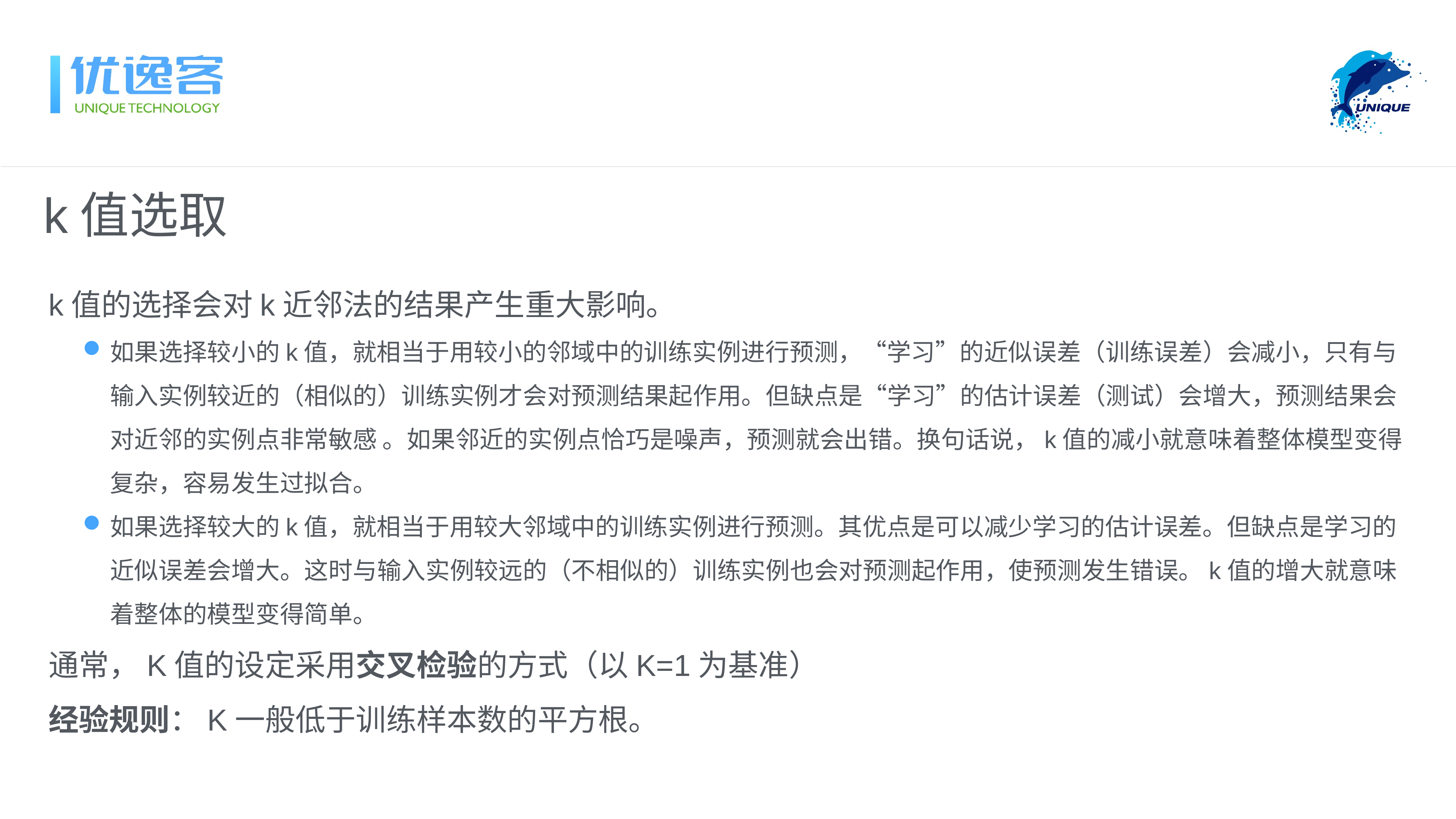

k值选取
k值的选择会对k近邻法的结果产生重大影响。
如果选择较小的k值，就相当于用较小的邻域中的训练实例进行预测，“学习”的近似误差（训练误差）会减小，只有与输入实例较近的（相似的）训练实例才会对预测结果起作用。但缺点是“学习”的估计误差（测试）会增大，预测结果会对近邻的实例点非常敏感 。如果邻近的实例点恰巧是噪声，预测就会出错。换句话说，k值的减小就意味着整体模型变得复杂，容易发生过拟合。
如果选择较大的k值，就相当于用较大邻域中的训练实例进行预测。其优点是可以减少学习的估计误差。但缺点是学习的近似误差会增大。这时与输入实例较远的（不相似的）训练实例也会对预测起作用，使预测发生错误。k值的增大就意味着整体的模型变得简单。
通常，K值的设定采用交叉检验的方式（以K=1为基准）
经验规则：K一般低于训练样本数的平方根。